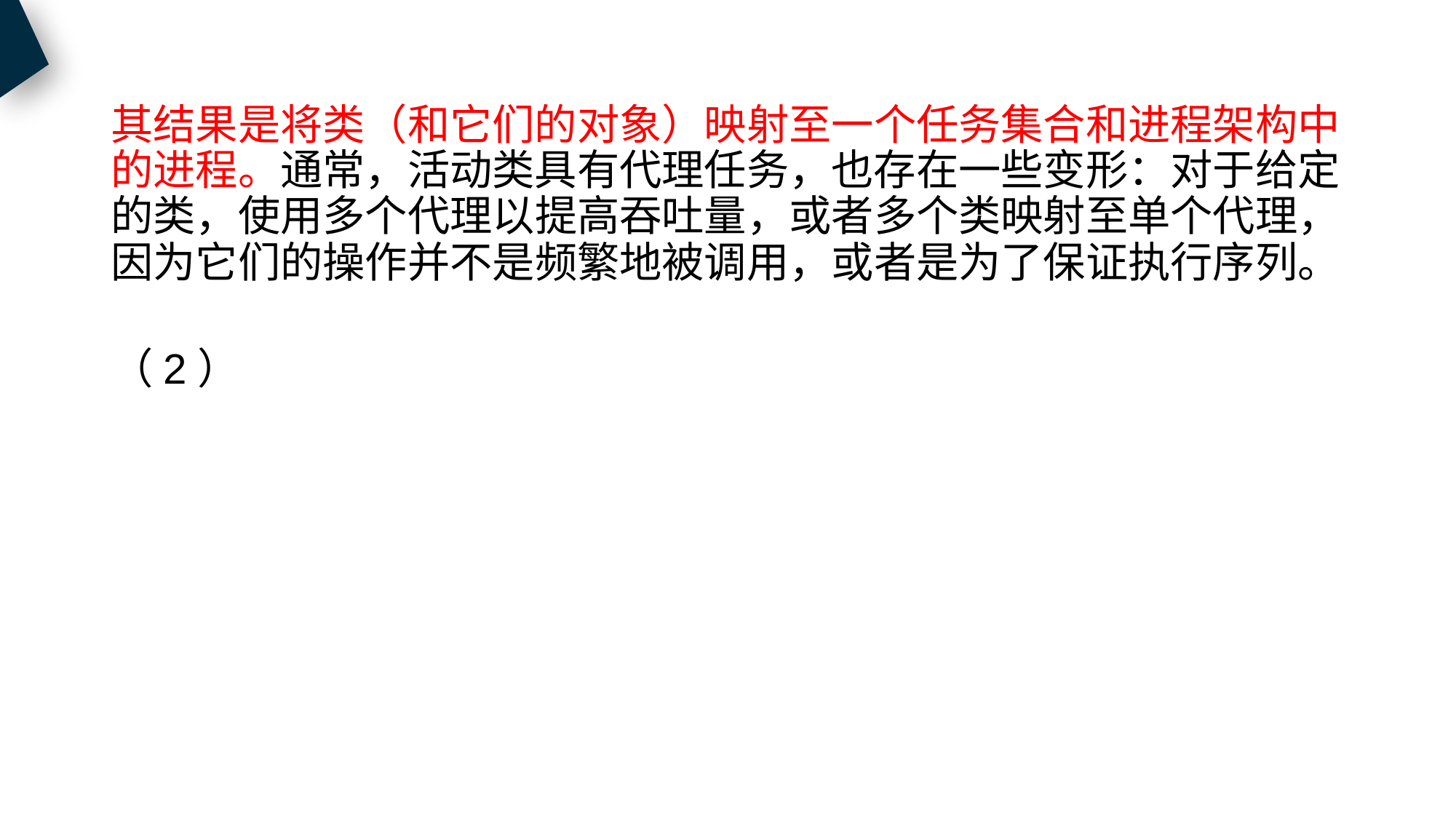

其结果是将类（和它们的对象）映射至一个任务集合和进程架构中的进程。通常，活动类具有代理任务，也存在一些变形：对于给定的类，使用多个代理以提高吞吐量，或者多个类映射至单个代理，因为它们的操作并不是频繁地被调用，或者是为了保证执行序列。
										   （2）